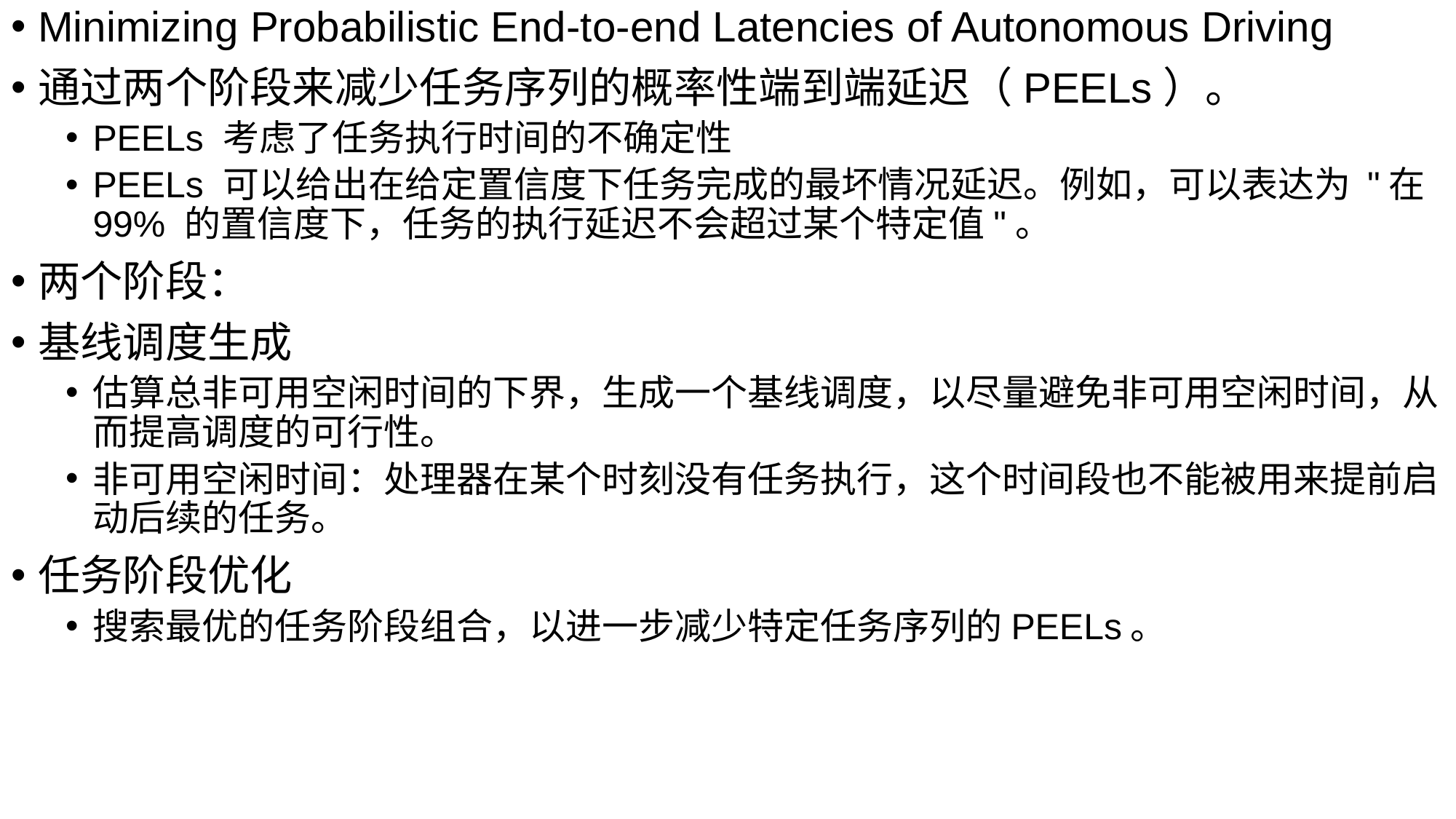

Minimizing Probabilistic End-to-end Latencies of Autonomous Driving
通过两个阶段来减少任务序列的概率性端到端延迟（PEELs）。
PEELs 考虑了任务执行时间的不确定性
PEELs 可以给出在给定置信度下任务完成的最坏情况延迟。例如，可以表达为 "在 99% 的置信度下，任务的执行延迟不会超过某个特定值"。
两个阶段：
基线调度生成
估算总非可用空闲时间的下界，生成一个基线调度，以尽量避免非可用空闲时间，从而提高调度的可行性。
非可用空闲时间：处理器在某个时刻没有任务执行，这个时间段也不能被用来提前启动后续的任务。
任务阶段优化
搜索最优的任务阶段组合，以进一步减少特定任务序列的PEELs。